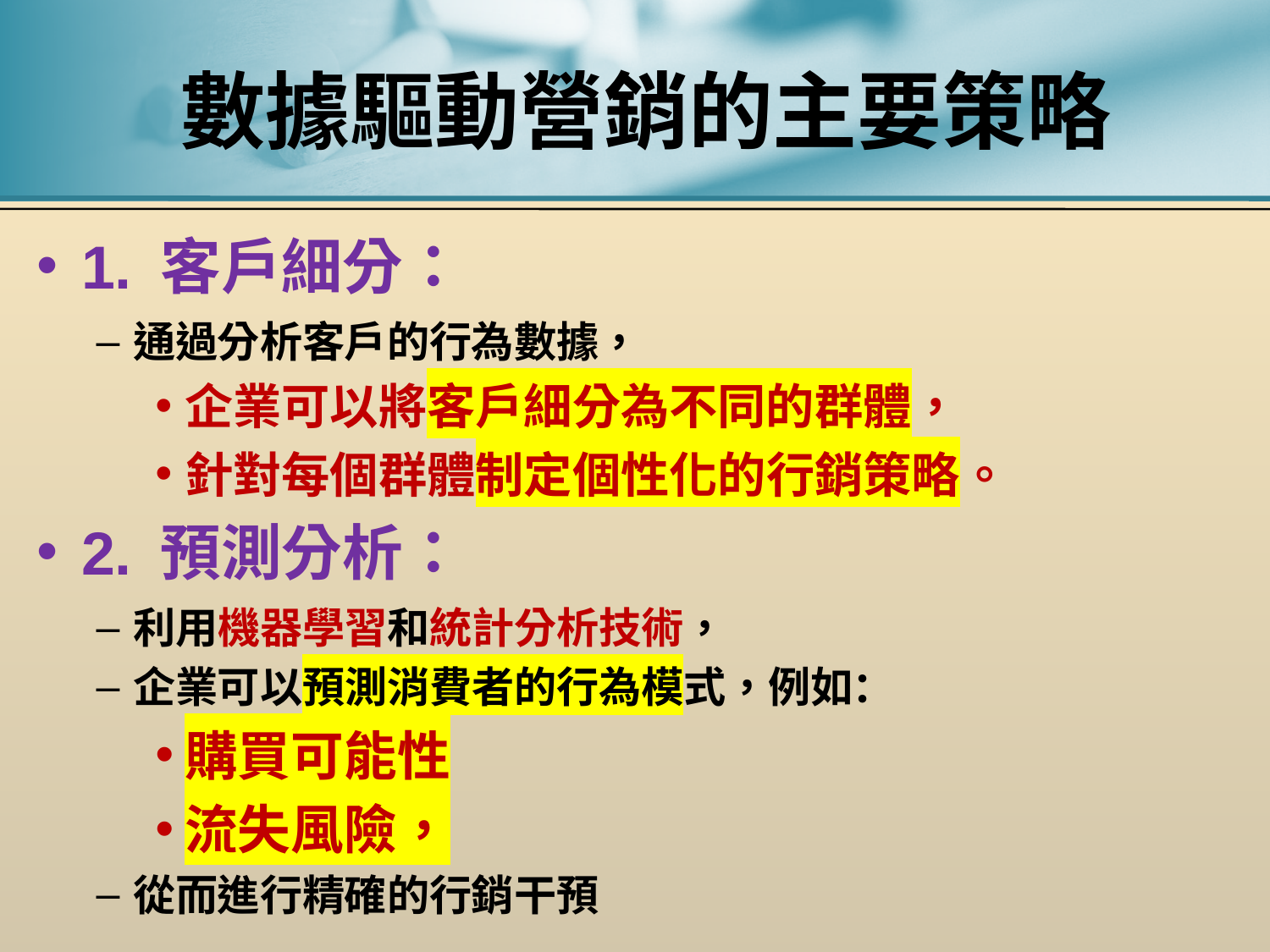

# 數據驅動營銷的主要策略
1. 客戶細分：
通過分析客戶的行為數據，
企業可以將客戶細分為不同的群體，
針對每個群體制定個性化的行銷策略。
2. 預測分析：
利用機器學習和統計分析技術，
企業可以預測消費者的行為模式，例如：
購買可能性
流失風險，
從而進行精確的行銷干預